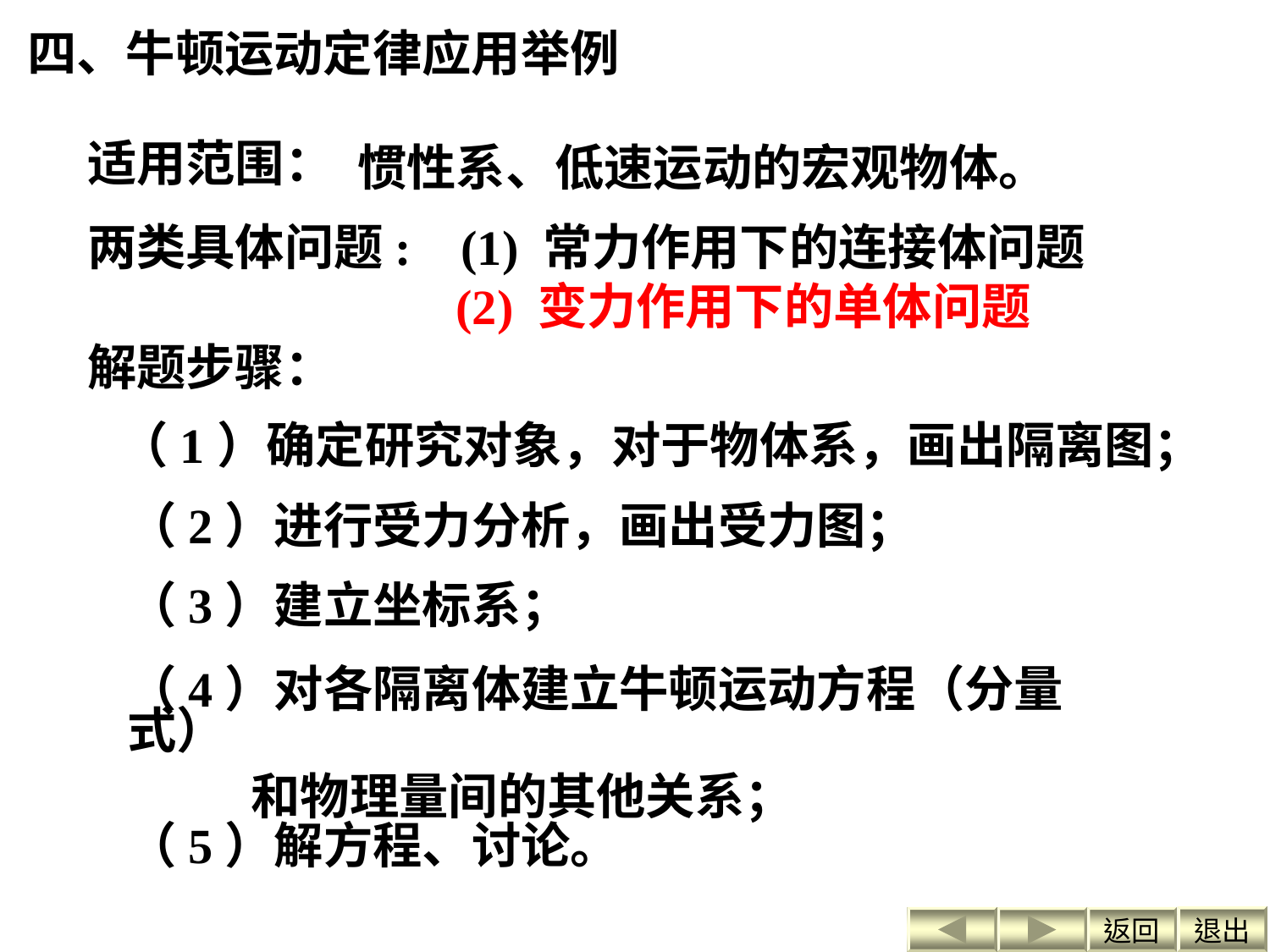

四、牛顿运动定律应用举例
适用范围：
惯性系、低速运动的宏观物体。
两类具体问题:    (1) 常力作用下的连接体问题
                              (2) 变力作用下的单体问题
解题步骤：
（1）确定研究对象，对于物体系，画出隔离图；
（2）进行受力分析，画出受力图；
（3）建立坐标系；
（4）对各隔离体建立牛顿运动方程（分量式）
          和物理量间的其他关系；
（5）解方程、讨论。